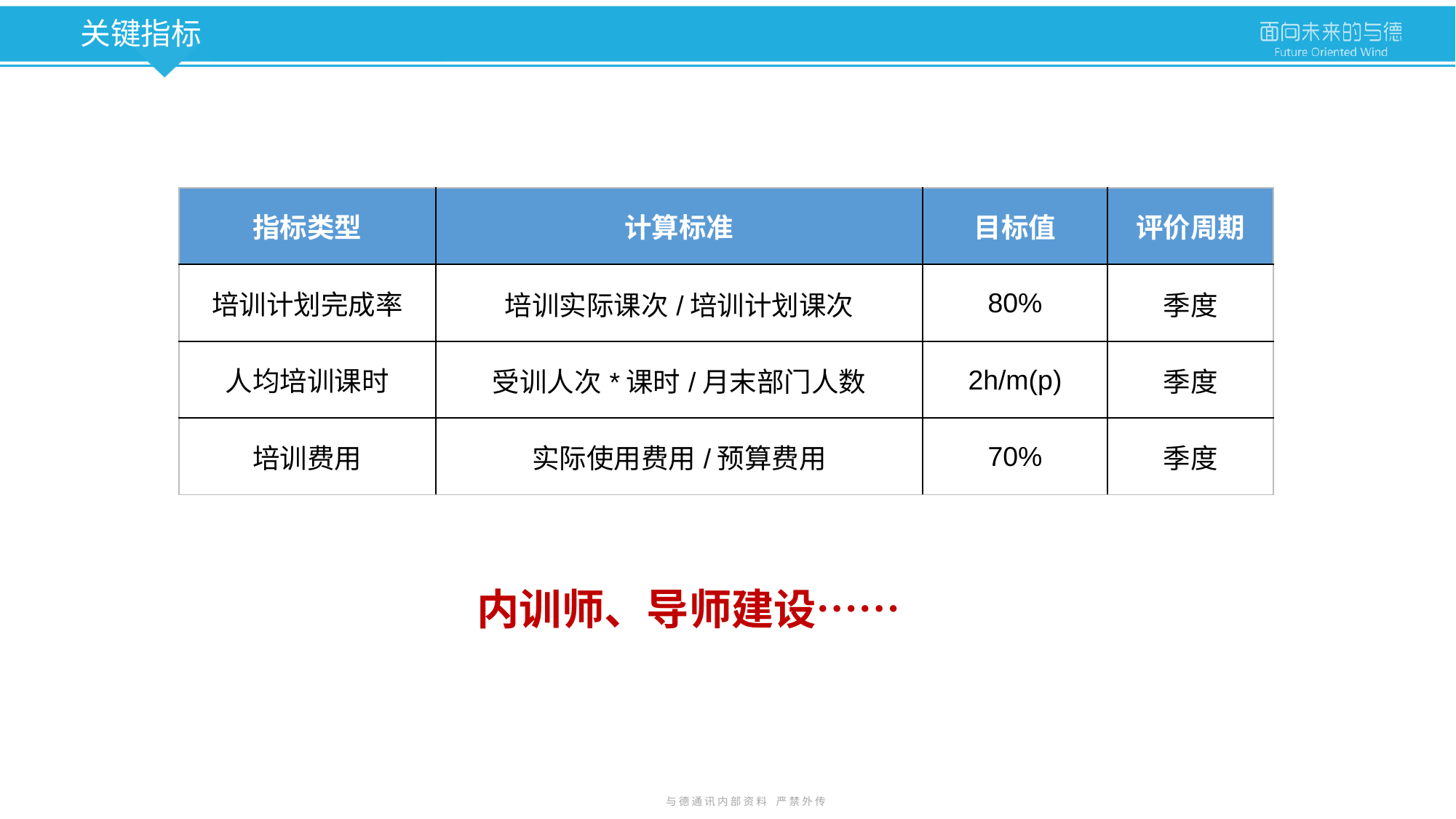

关键指标
| 指标类型 | 计算标准 | 目标值 | 评价周期 |
| --- | --- | --- | --- |
| 培训计划完成率 | 培训实际课次/培训计划课次 | 80% | 季度 |
| 人均培训课时 | 受训人次\*课时/月末部门人数 | 2h/m(p) | 季度 |
| 培训费用 | 实际使用费用/预算费用 | 70% | 季度 |
内训师、导师建设……